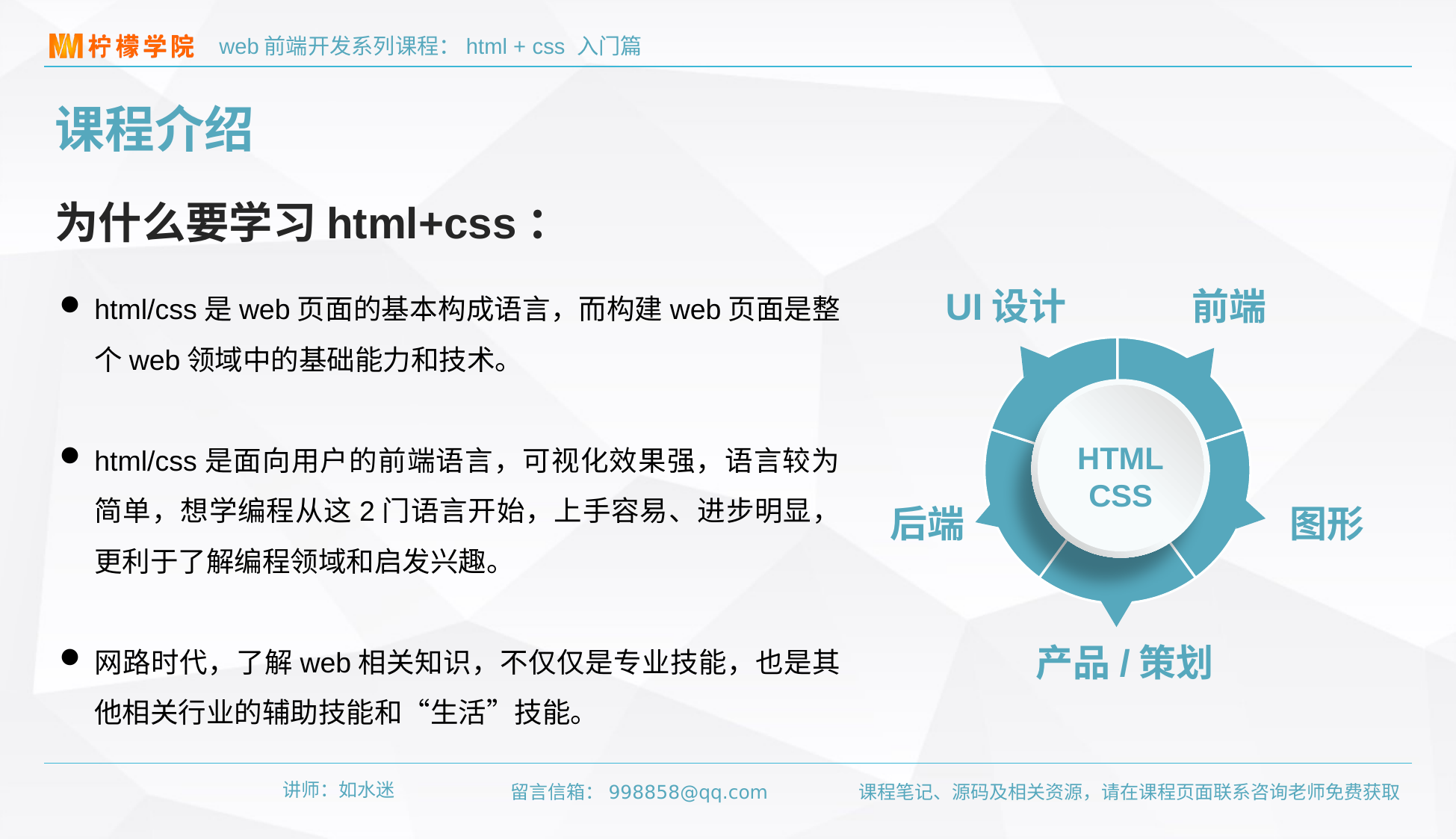

课程介绍
为什么要学习html+css：
html/css是web页面的基本构成语言，而构建web页面是整个web领域中的基础能力和技术。

html/css是面向用户的前端语言，可视化效果强，语言较为简单，想学编程从这2门语言开始，上手容易、进步明显，更利于了解编程领域和启发兴趣。

网路时代，了解web相关知识，不仅仅是专业技能，也是其他相关行业的辅助技能和“生活”技能。

### Chart

| Category | 销售额 |
|---|---|
|  | 20.0 |
|  | 20.0 |
|  | 20.0 |
|  | 20.0 |
|  | 20.0 |

HTML
CSS

UI设计
前端
后端
图形
产品/策划